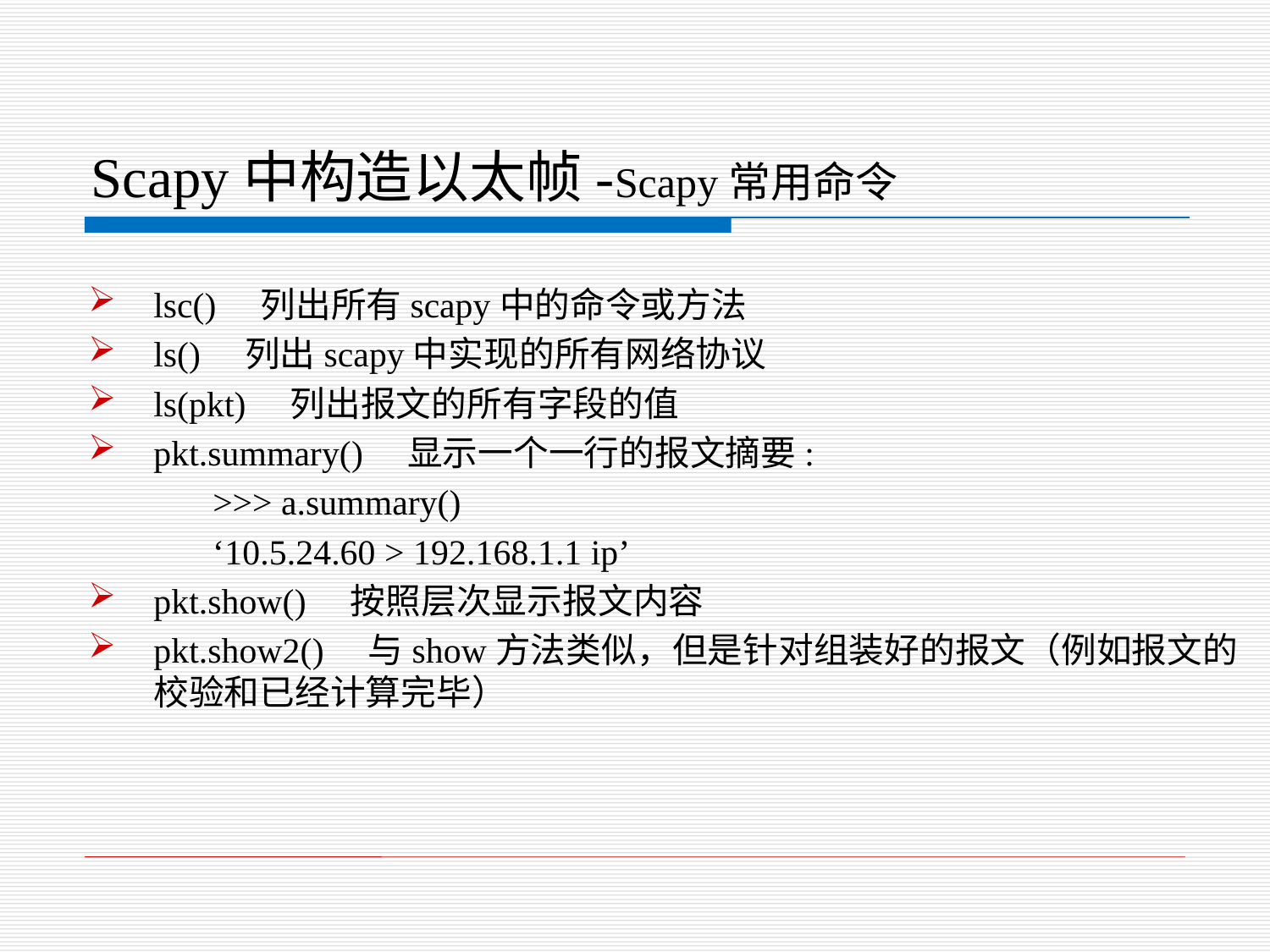

# Scapy中构造以太帧-Scapy常用命令
lsc()    列出所有scapy中的命令或方法
ls()    列出scapy中实现的所有网络协议
ls(pkt)    列出报文的所有字段的值
pkt.summary()    显示一个一行的报文摘要:
              >>> a.summary()
              ‘10.5.24.60 > 192.168.1.1 ip’
pkt.show()    按照层次显示报文内容
pkt.show2()    与show方法类似，但是针对组装好的报文（例如报文的校验和已经计算完毕）